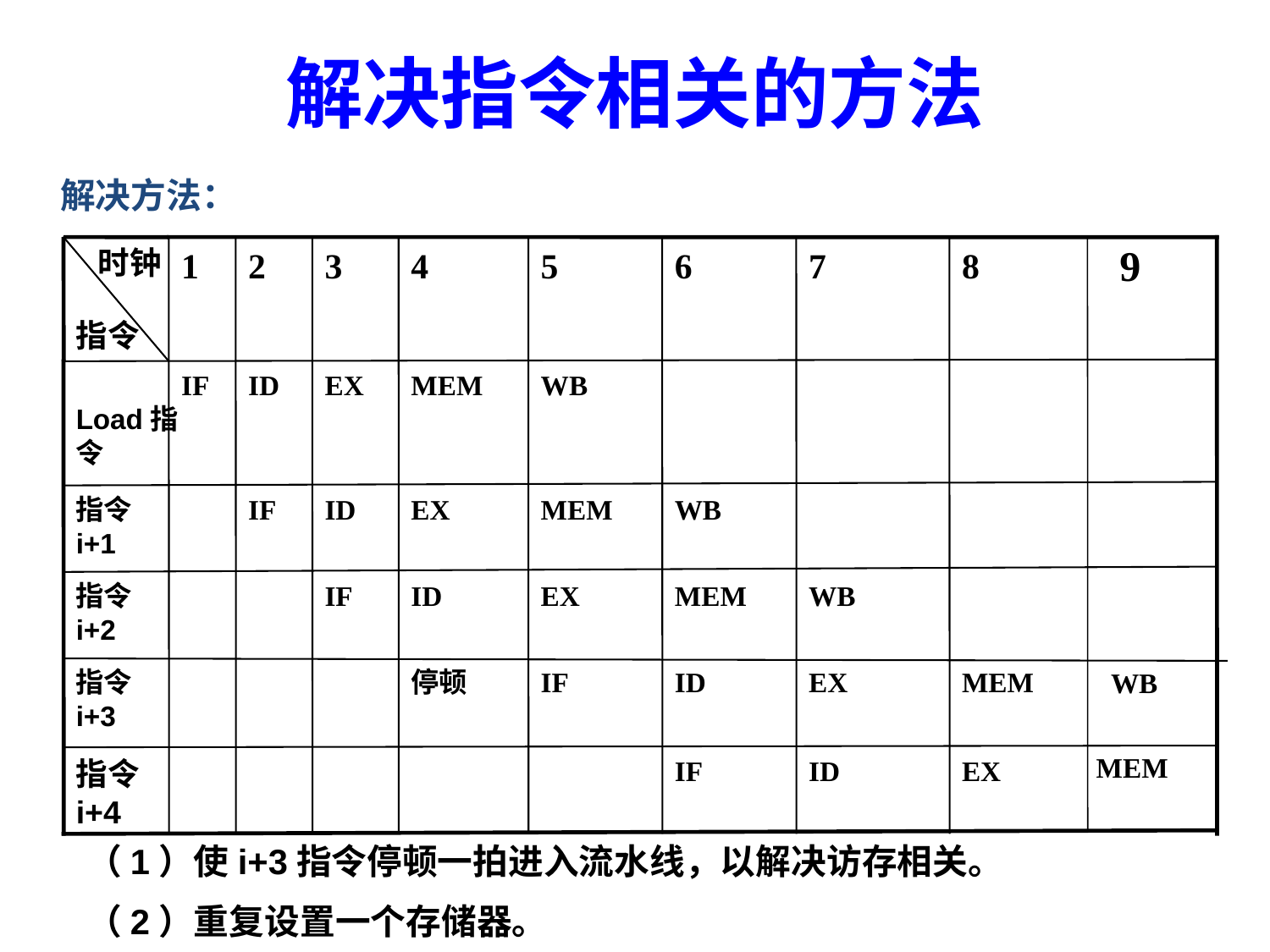

解决指令相关的方法
解决方法：
9
  时钟

指令

1

2

3

4

5

6

7

8

Load指令

IF
ID
EX
MEM
WB

指令
i+1

IF
ID
EX
MEM
WB

指令
i+2

IF
ID
EX
MEM
WB

指令
i+3

停顿
IF
ID
EX
MEM
WB
MEM

指令
i+4

IF
ID
EX

（1）使i+3指令停顿一拍进入流水线，以解决访存相关。
（2）重复设置一个存储器。